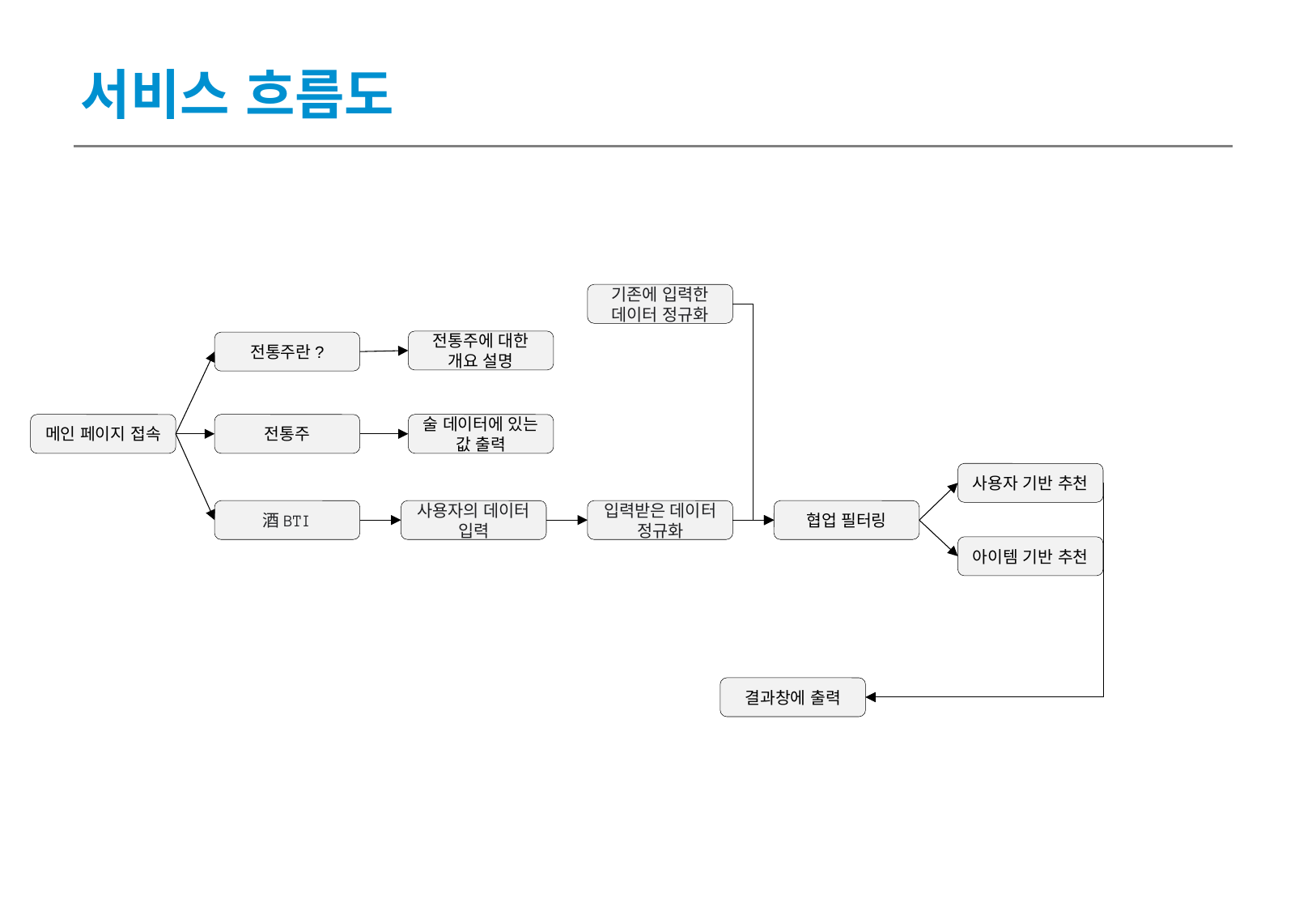

서비스 흐름도
기존에 입력한 데이터 정규화
전통주에 대한 개요 설명
전통주란?
메인 페이지 접속
전통주
술 데이터에 있는 값 출력
사용자 기반 추천
酒BTI
사용자의 데이터 입력
입력받은 데이터 정규화
협업 필터링
아이템 기반 추천
결과창에 출력